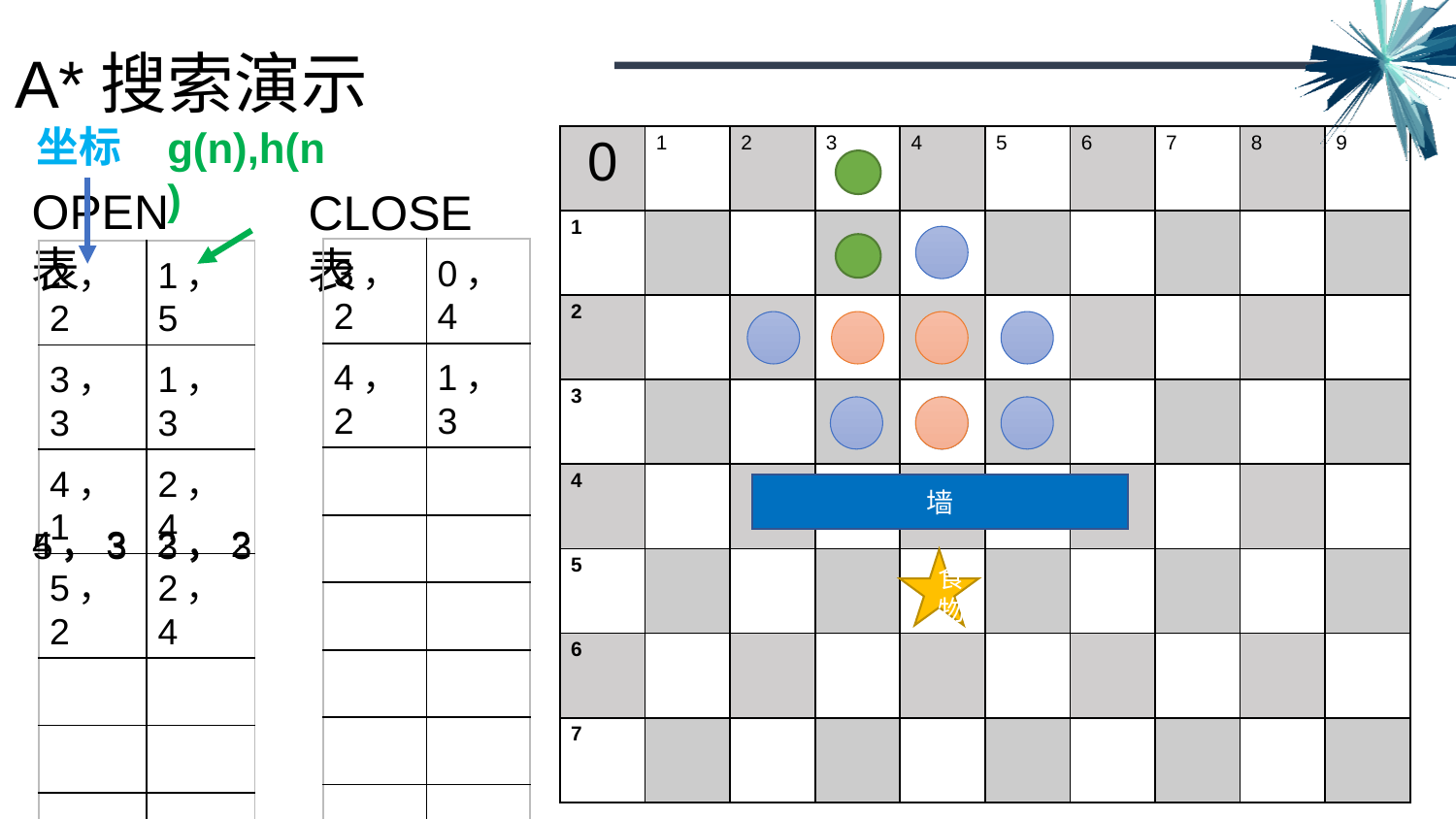

# A*搜索演示
坐标
g(n),h(n)

| 3，2 | 0，4 |
| --- | --- |
| 4，2 | 1，3 |
|  |  |
|  |  |
|  |  |
|  |  |
|  |  |
|  |  |
| 2，2 | 1，5 |
| --- | --- |
| 3，3 | 1，3 |
| 4，1 | 2，4 |
| 5，2 | 2，4 |
|  |  |
|  |  |
|  |  |
|  |  |

4，3   2，2
5，3   3，3